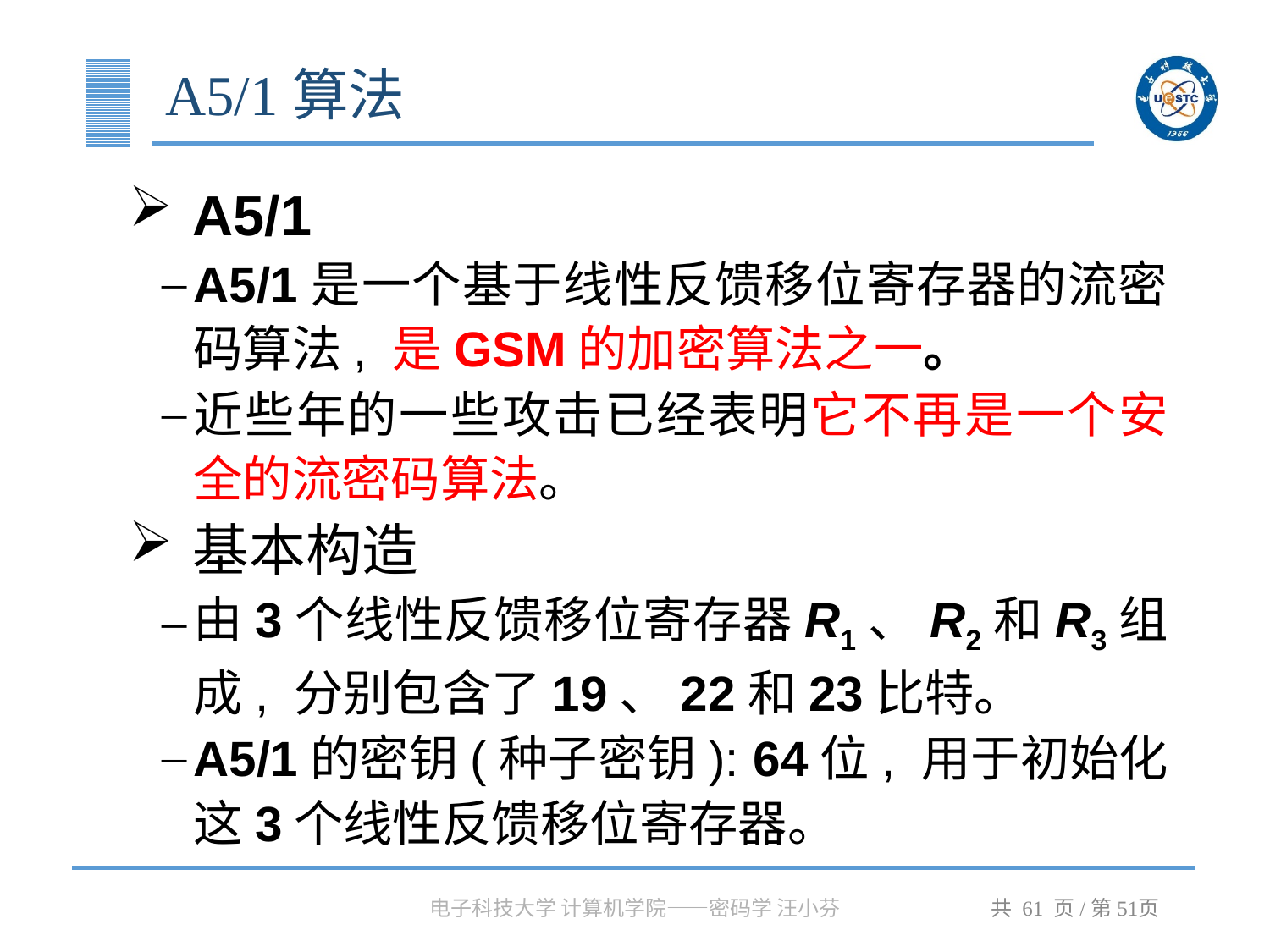

# A5/1算法
A5/1
A5/1是一个基于线性反馈移位寄存器的流密码算法, 是GSM的加密算法之一。
近些年的一些攻击已经表明它不再是一个安全的流密码算法。
基本构造
由3个线性反馈移位寄存器R1、R2和R3组成, 分别包含了19、22和23比特。
A5/1的密钥(种子密钥): 64位, 用于初始化这3个线性反馈移位寄存器。

电子科技大学 计算机学院——密码学 汪小芬
共 61 页/第51页